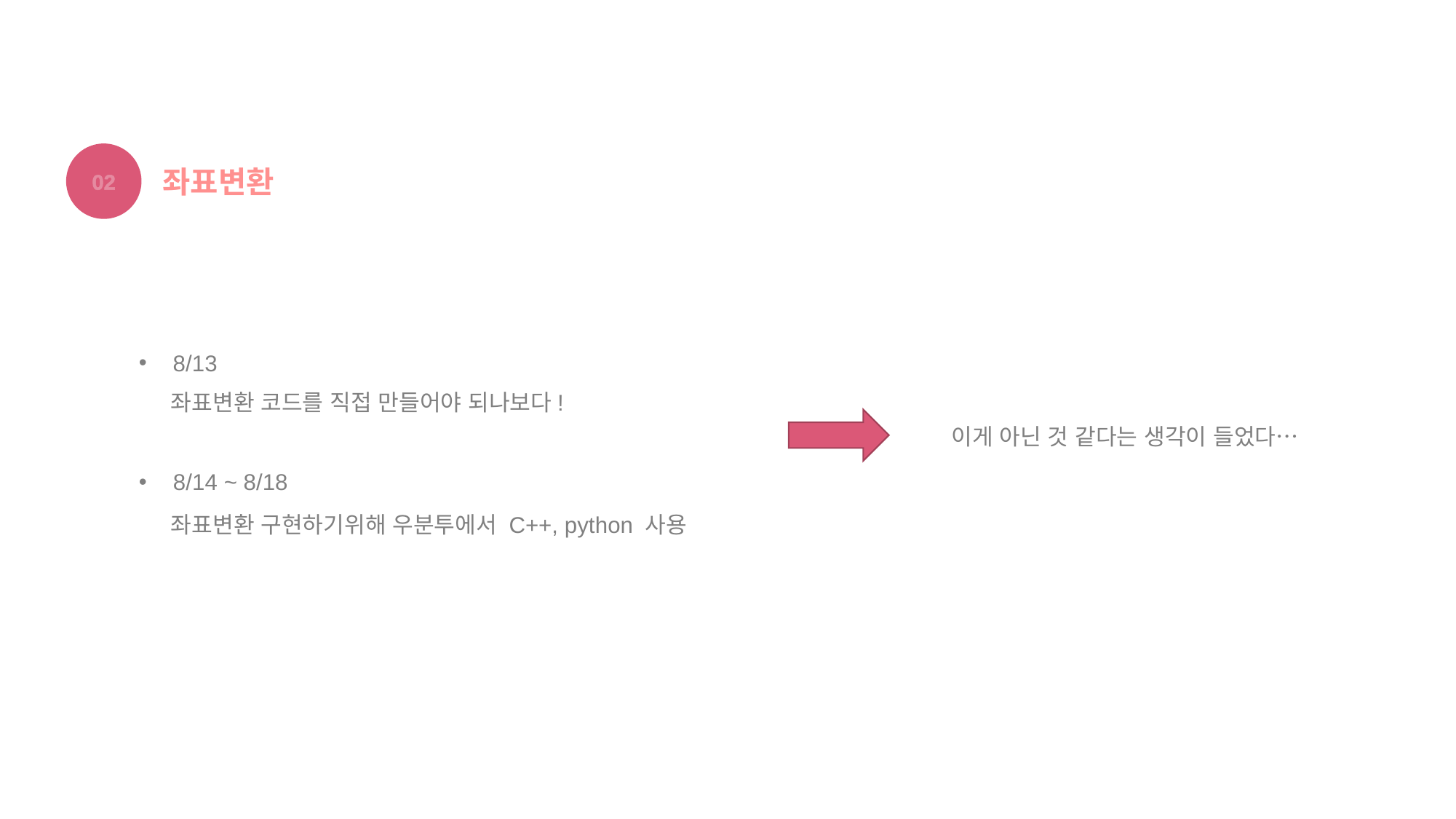

02
좌표변환
8/13
좌표변환 코드를 직접 만들어야 되나보다!

이게 아닌 것 같다는 생각이 들었다…
8/14 ~ 8/18
좌표변환 구현하기위해 우분투에서 C++, python 사용